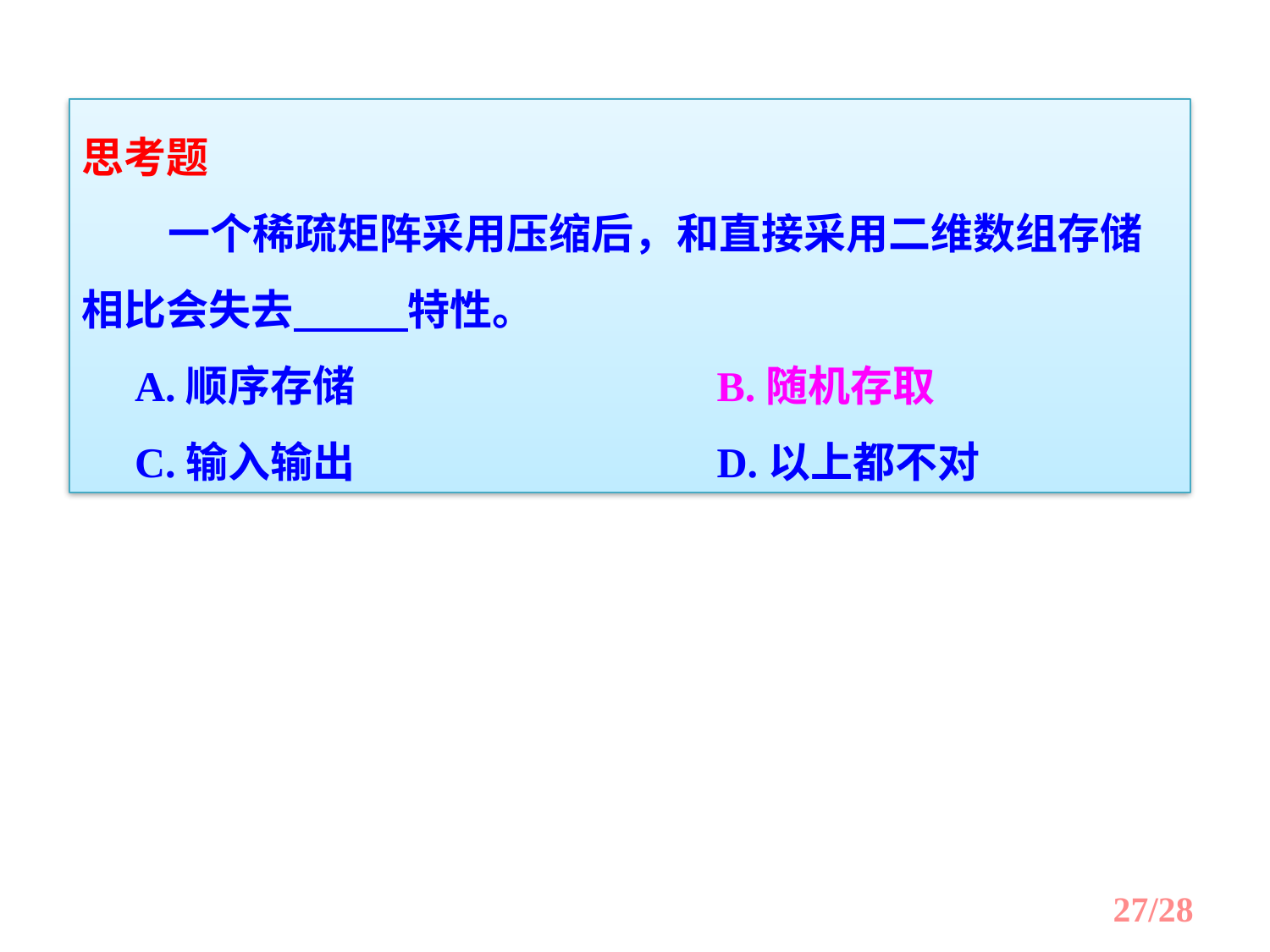

思考题
        一个稀疏矩阵采用压缩后，和直接采用二维数组存储相比会失去            特性。
     A.顺序存储			B.随机存取
     C.输入输出			D.以上都不对
27/28